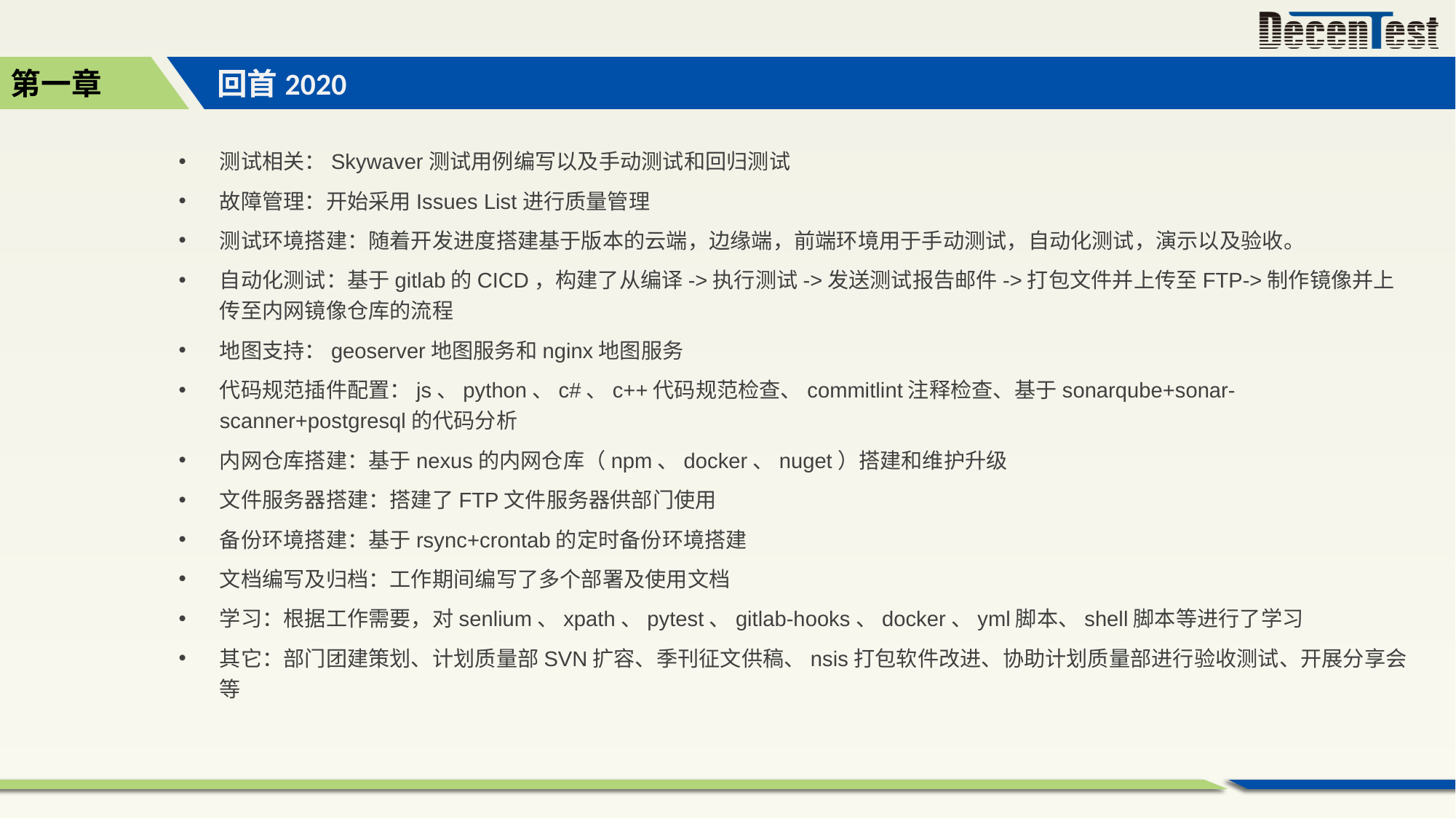

第一章
回首2020

测试相关：Skywaver测试用例编写以及手动测试和回归测试
故障管理：开始采用Issues List进行质量管理
测试环境搭建：随着开发进度搭建基于版本的云端，边缘端，前端环境用于手动测试，自动化测试，演示以及验收。
自动化测试：基于gitlab的CICD，构建了从编译->执行测试->发送测试报告邮件->打包文件并上传至FTP->制作镜像并上传至内网镜像仓库的流程
地图支持：geoserver地图服务和nginx地图服务
代码规范插件配置：js、python、c#、c++代码规范检查、commitlint注释检查、基于sonarqube+sonar-scanner+postgresql的代码分析
内网仓库搭建：基于nexus的内网仓库（npm、docker、nuget）搭建和维护升级
文件服务器搭建：搭建了FTP文件服务器供部门使用
备份环境搭建：基于rsync+crontab的定时备份环境搭建
文档编写及归档：工作期间编写了多个部署及使用文档
学习：根据工作需要，对senlium、xpath、pytest、gitlab-hooks、docker、yml脚本、shell脚本等进行了学习
其它：部门团建策划、计划质量部SVN扩容、季刊征文供稿、nsis打包软件改进、协助计划质量部进行验收测试、开展分享会等

3